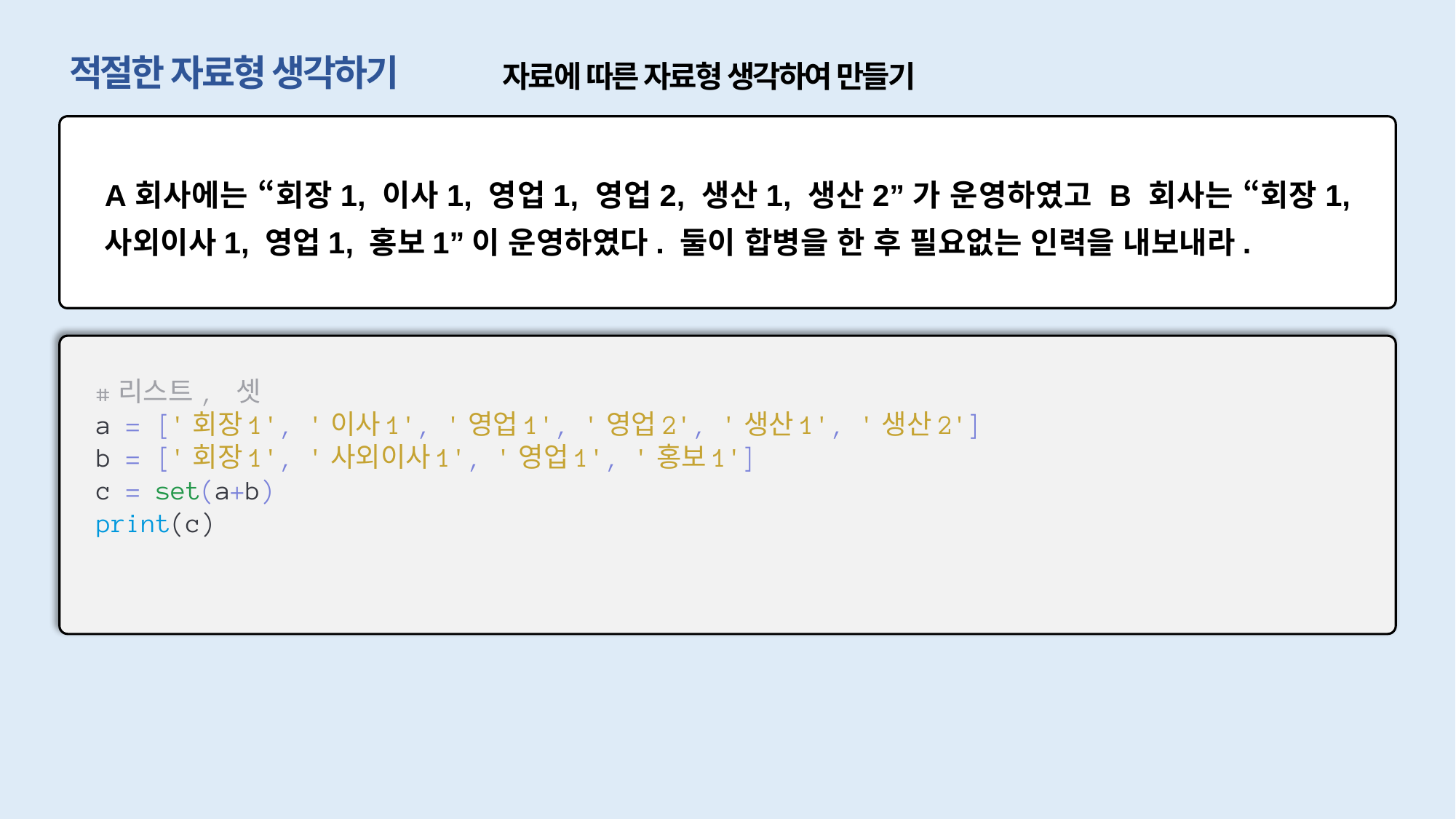

적절한 자료형 생각하기
자료에 따른 자료형 생각하여 만들기
A회사에는 “회장1, 이사1, 영업1, 영업2, 생산1, 생산2”가 운영하였고 B 회사는 “회장1, 사외이사1, 영업1, 홍보1”이 운영하였다. 둘이 합병을 한 후 필요없는 인력을 내보내라.

#리스트, 셋
a = ['회장1', '이사1', '영업1', '영업2', '생산1', '생산2']
b = ['회장1', '사외이사1', '영업1', '홍보1']
c = set(a+b)
print(c)